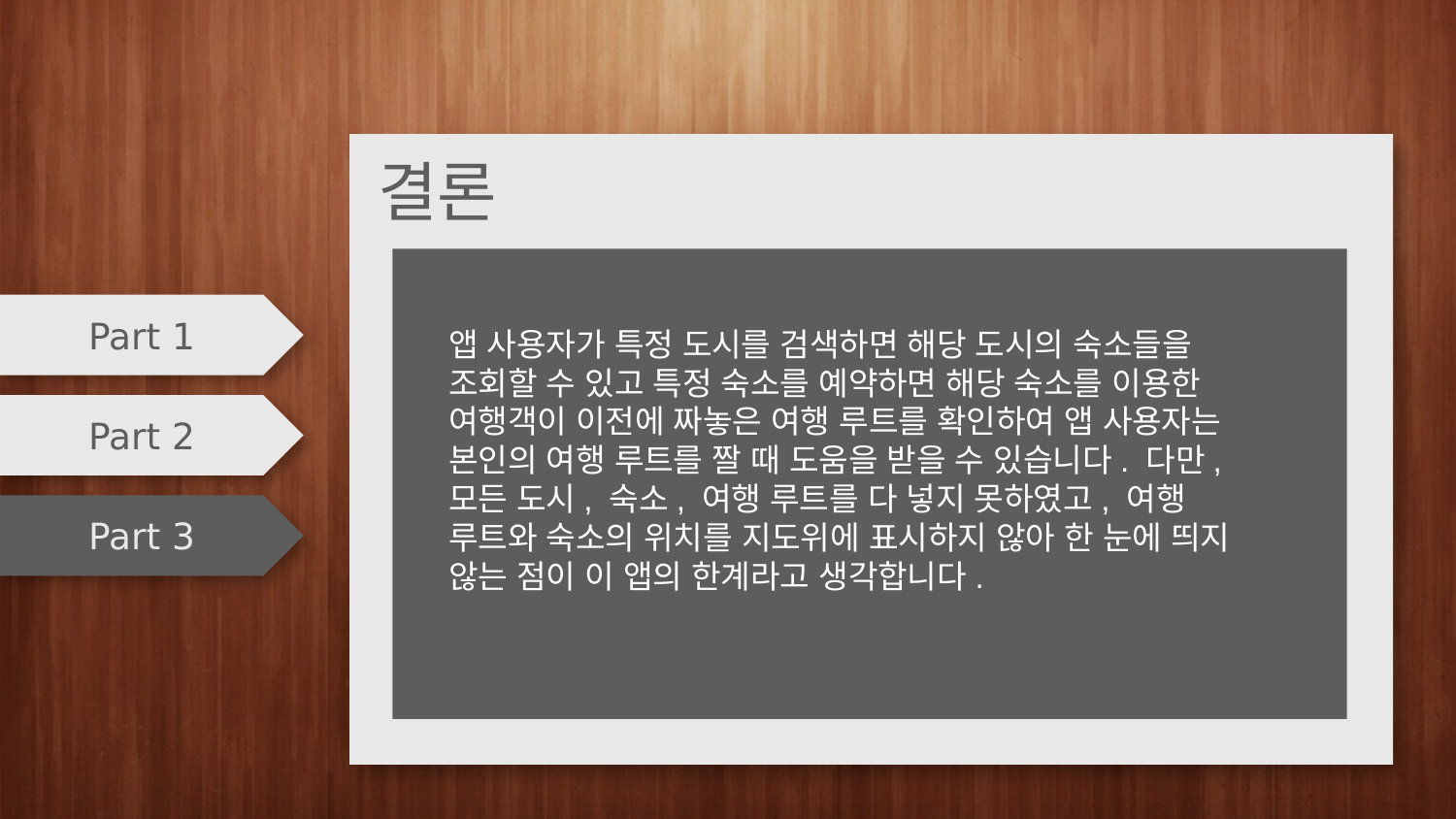

결론

Part 1
앱 사용자가 특정 도시를 검색하면 해당 도시의 숙소들을 조회할 수 있고 특정 숙소를 예약하면 해당 숙소를 이용한 여행객이 이전에 짜놓은 여행 루트를 확인하여 앱 사용자는 본인의 여행 루트를 짤 때 도움을 받을 수 있습니다. 다만, 모든 도시, 숙소, 여행 루트를 다 넣지 못하였고, 여행 루트와 숙소의 위치를 지도위에 표시하지 않아 한 눈에 띄지 않는 점이 이 앱의 한계라고 생각합니다.
Part 2
Part 3